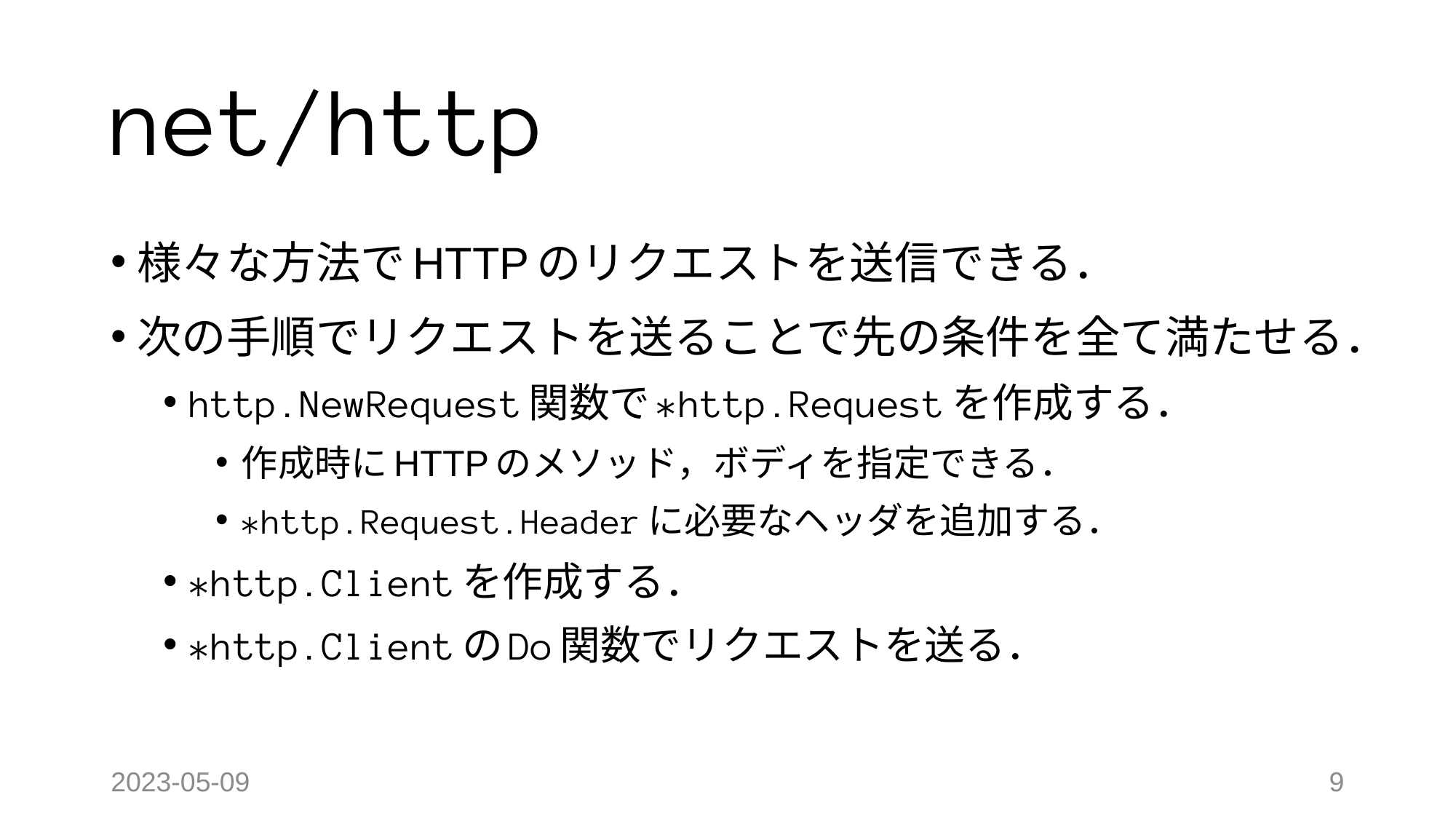

# net/http
様々な方法でHTTPのリクエストを送信できる．
次の手順でリクエストを送ることで先の条件を全て満たせる．
http.NewRequest関数で*http.Requestを作成する．
作成時にHTTPのメソッド，ボディを指定できる．
*http.Request.Headerに必要なヘッダを追加する．
*http.Clientを作成する．
*http.ClientのDo関数でリクエストを送る．
2023-05-09
9